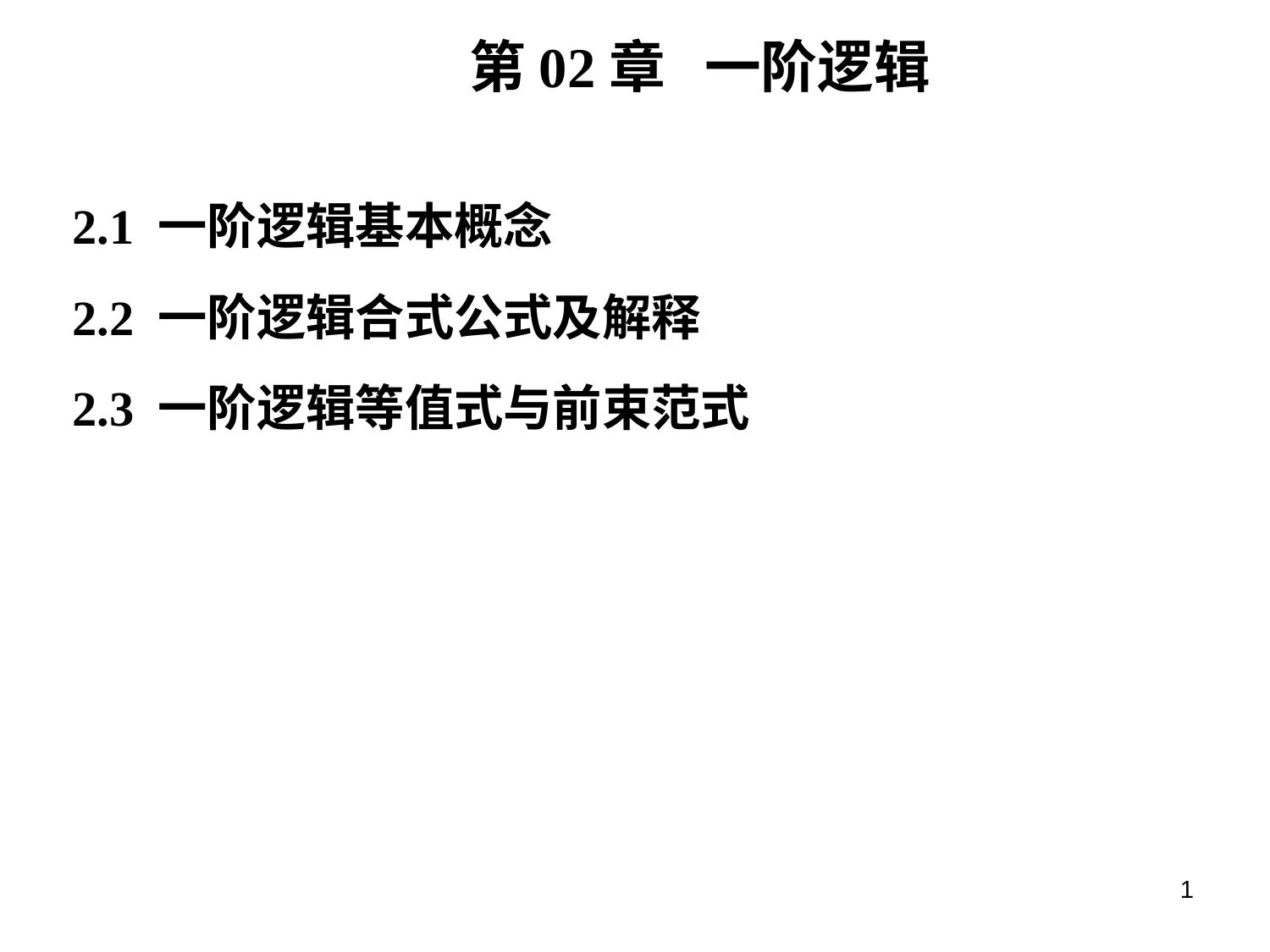

# 第02章   一阶逻辑
2.1 一阶逻辑基本概念
2.2 一阶逻辑合式公式及解释
2.3 一阶逻辑等值式与前束范式
1